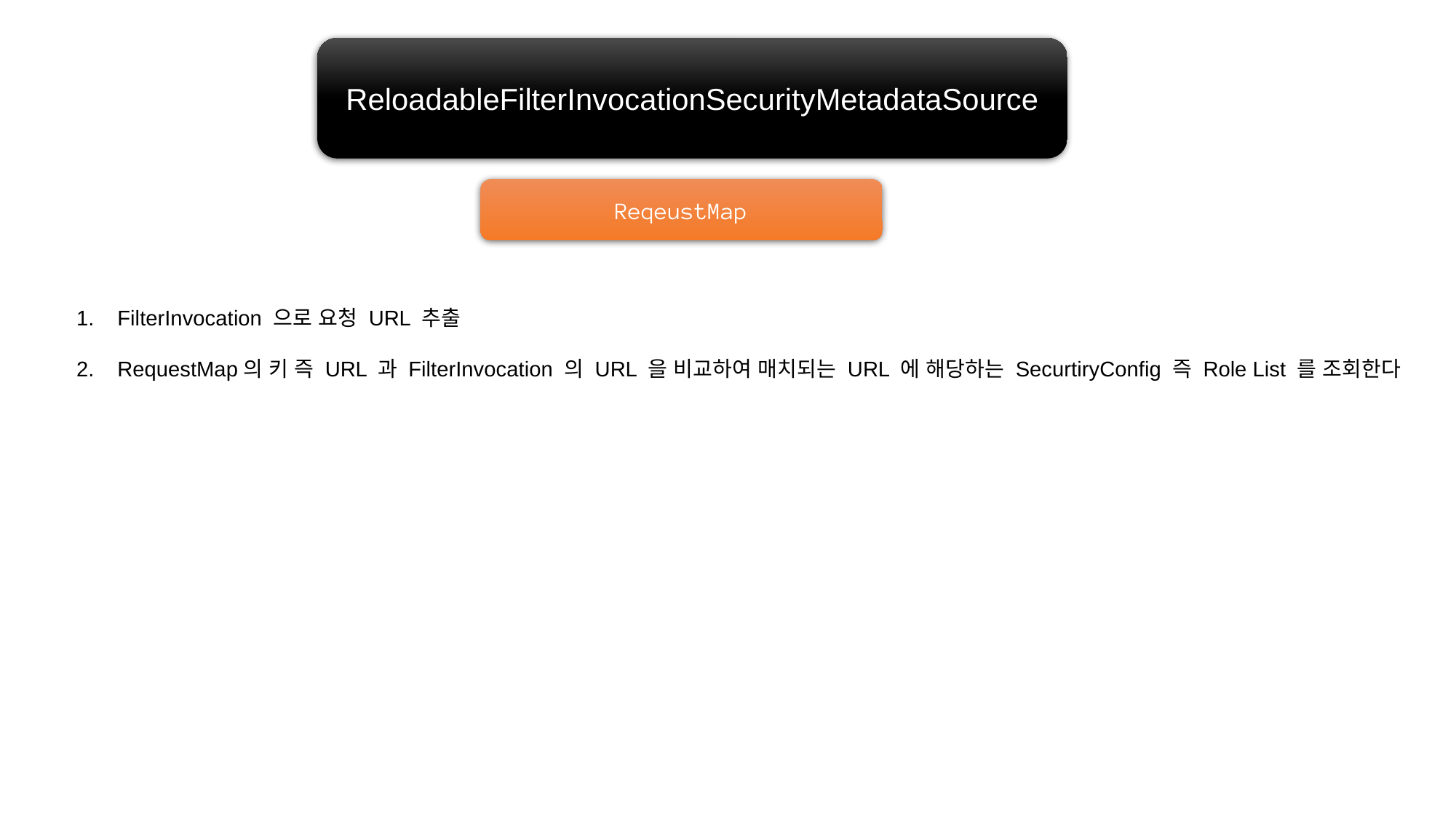

ReloadableFilterInvocationSecurityMetadataSource
ReqeustMap
FilterInvocation 으로 요청 URL 추출
RequestMap의 키 즉 URL 과 FilterInvocation 의 URL 을 비교하여 매치되는 URL 에 해당하는 SecurtiryConfig 즉 Role List 를 조회한다